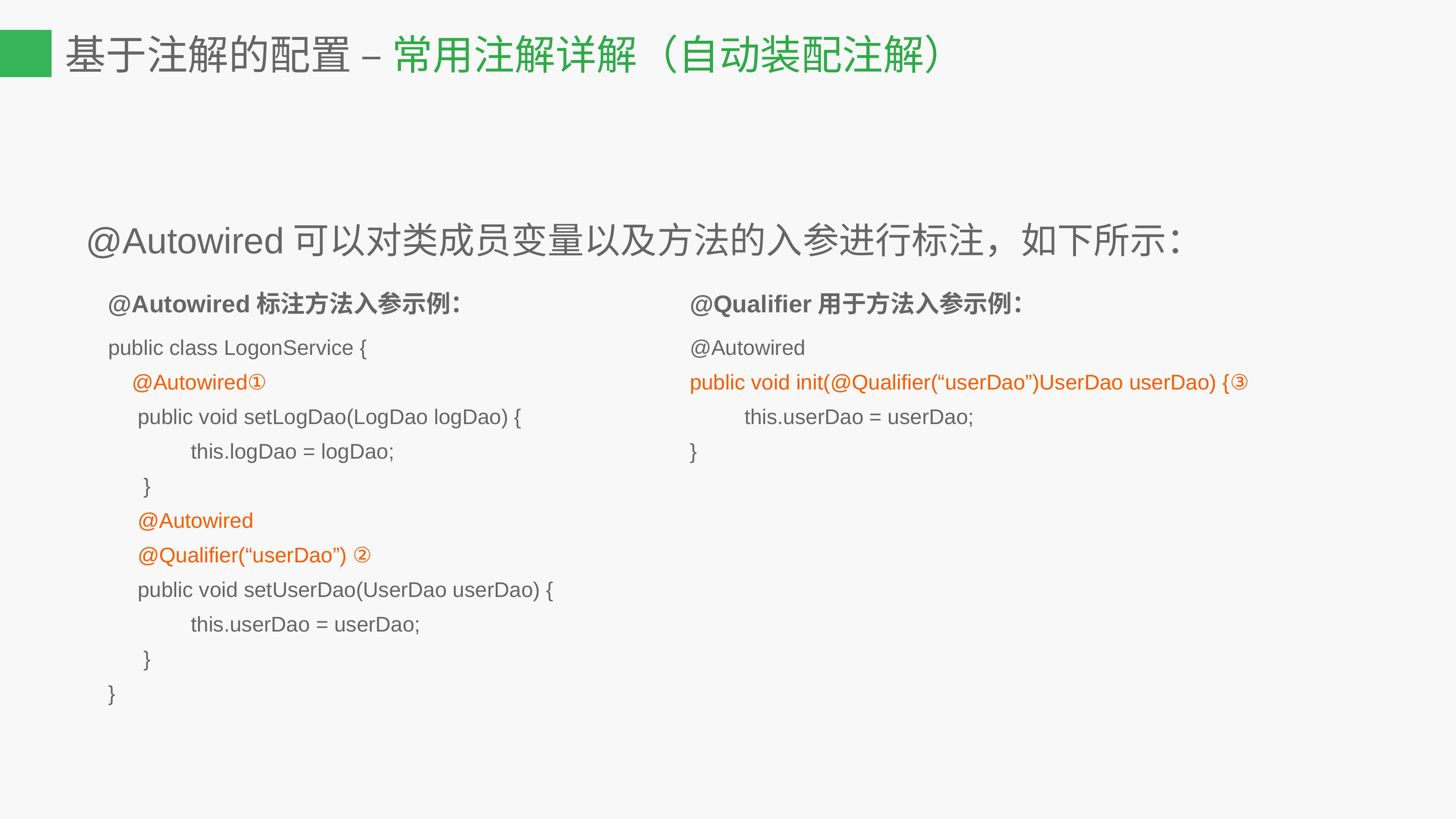

基于注解的配置 – 常用注解详解（自动装配注解）

@Autowired可以对类成员变量以及方法的入参进行标注，如下所示：
@Autowired标注方法入参示例：
@Qualifier用于方法入参示例：
public class LogonService {
    @Autowired①
     public void setLogDao(LogDao logDao) {
              this.logDao = logDao;
      }
     @Autowired
     @Qualifier(“userDao”) ②
     public void setUserDao(UserDao userDao) {
              this.userDao = userDao;
      }
}
@Autowired
public void init(@Qualifier(“userDao”)UserDao userDao) {③
	this.userDao = userDao;
}